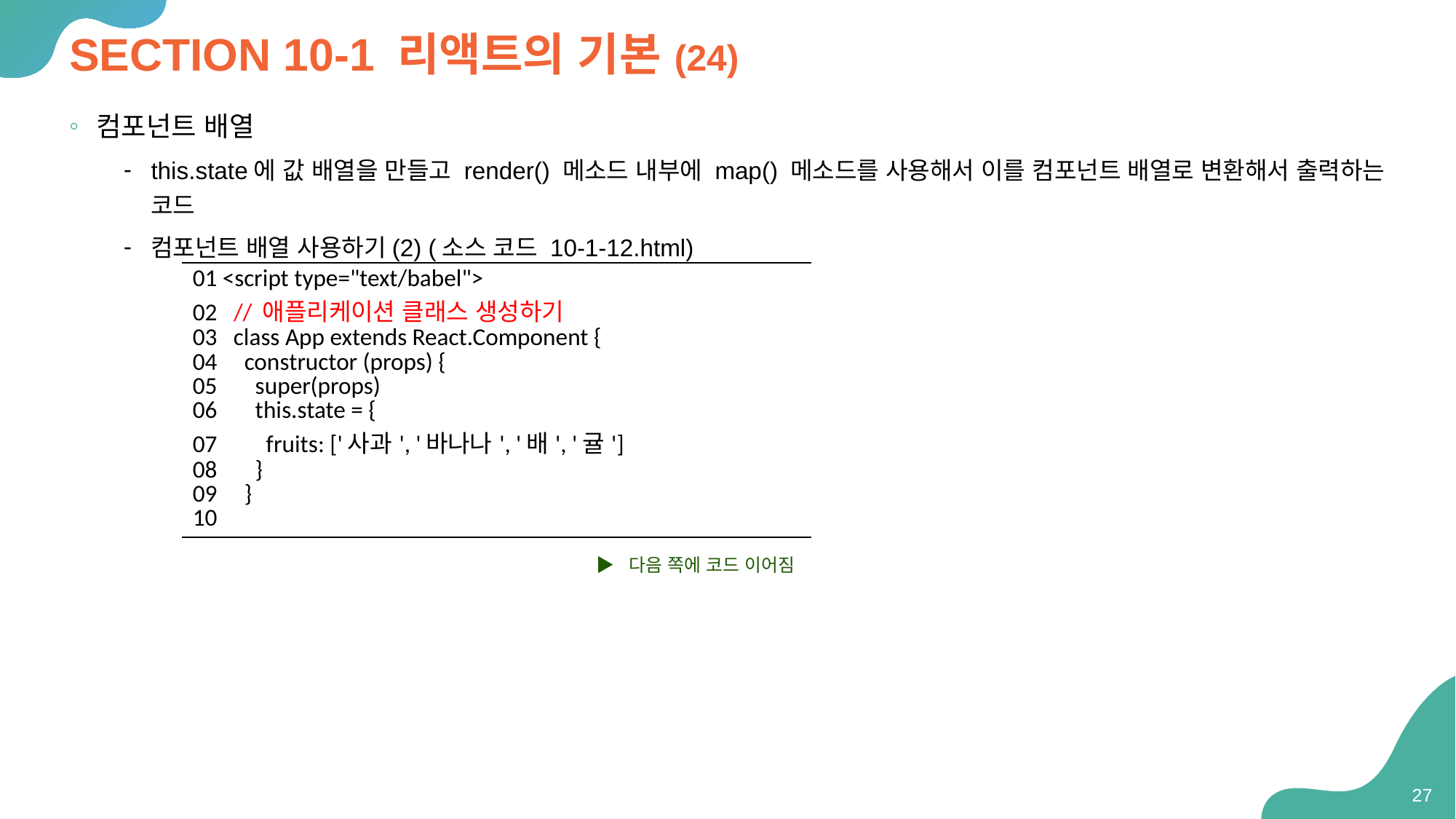

# SECTION 10-1 리액트의 기본(24)
컴포넌트 배열
this.state에 값 배열을 만들고 render() 메소드 내부에 map() 메소드를 사용해서 이를 컴포넌트 배열로 변환해서 출력하는 코드
컴포넌트 배열 사용하기(2) (소스 코드 10-1-12.html)

| 01 <script type="text/babel"> 02 // 애플리케이션 클래스 생성하기 03 class App extends React.Component { 04 constructor (props) { 05 super(props) 06 this.state = { 07 fruits: ['사과', '바나나', '배', '귤'] 08 } 09 } 10 |
| --- |
▶  다음 쪽에 코드 이어짐
27